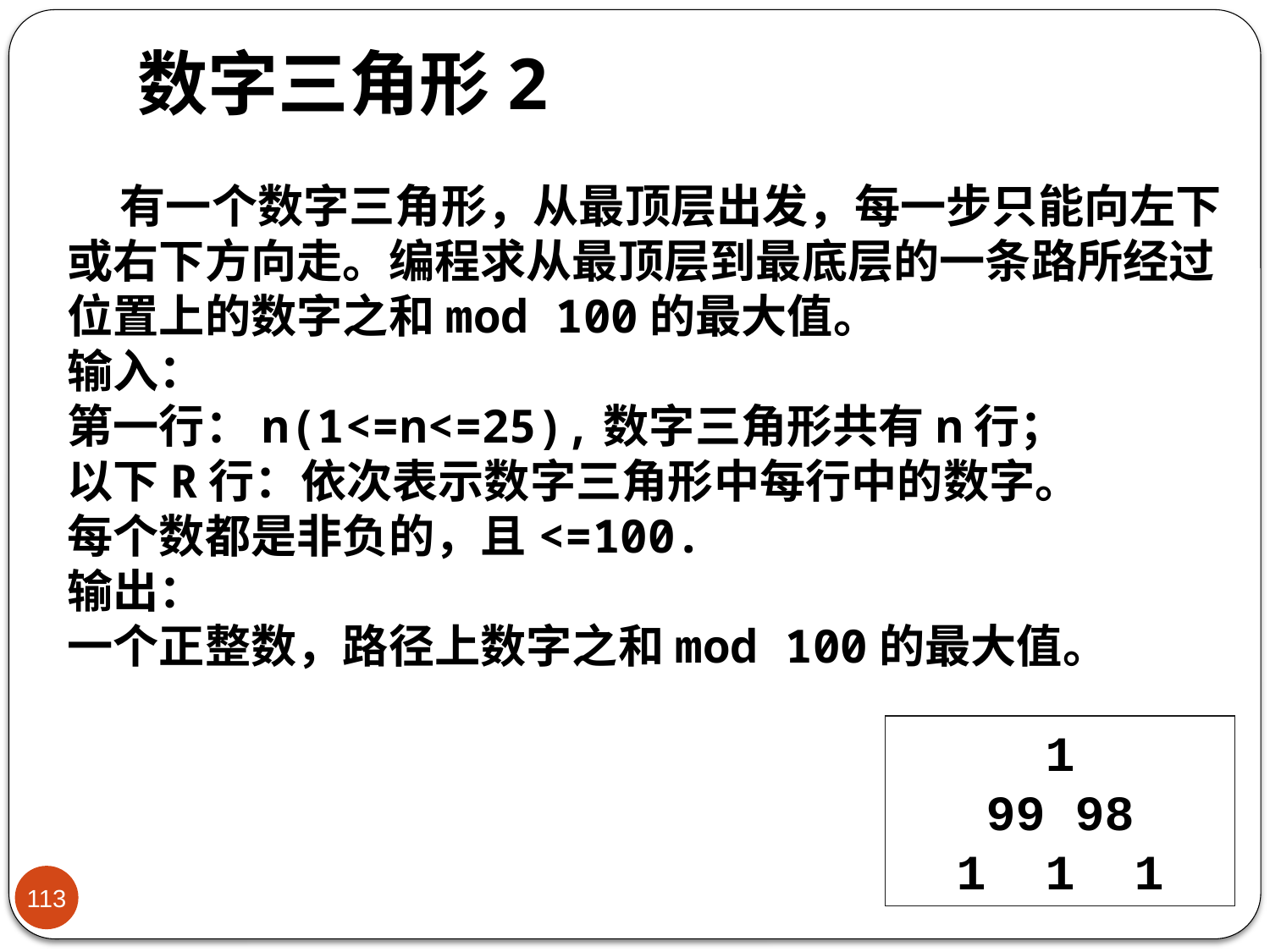

# 数字三角形2
    有一个数字三角形，从最顶层出发，每一步只能向左下或右下方向走。编程求从最顶层到最底层的一条路所经过位置上的数字之和mod 100的最大值。
输入：
第一行：n(1<=n<=25),数字三角形共有n行；
以下R行：依次表示数字三角形中每行中的数字。
每个数都是非负的，且<=100.
输出：
一个正整数，路径上数字之和mod 100的最大值。
1
99 98
1  1  1
113